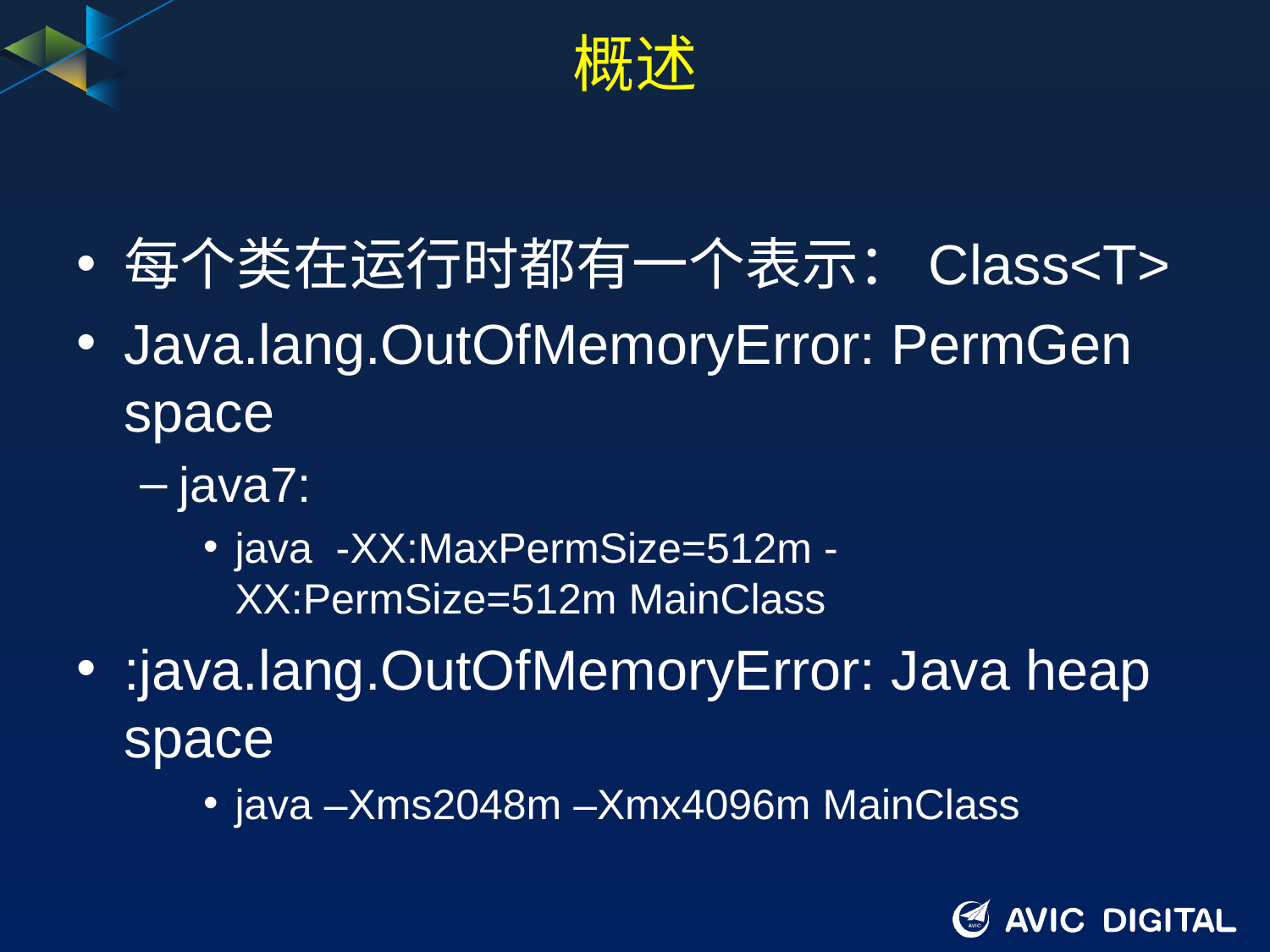

# 概述
每个类在运行时都有一个表示：Class<T>
Java.lang.OutOfMemoryError: PermGen space
java7:
java  -XX:MaxPermSize=512m -XX:PermSize=512m MainClass
:java.lang.OutOfMemoryError: Java heap space
java –Xms2048m –Xmx4096m MainClass